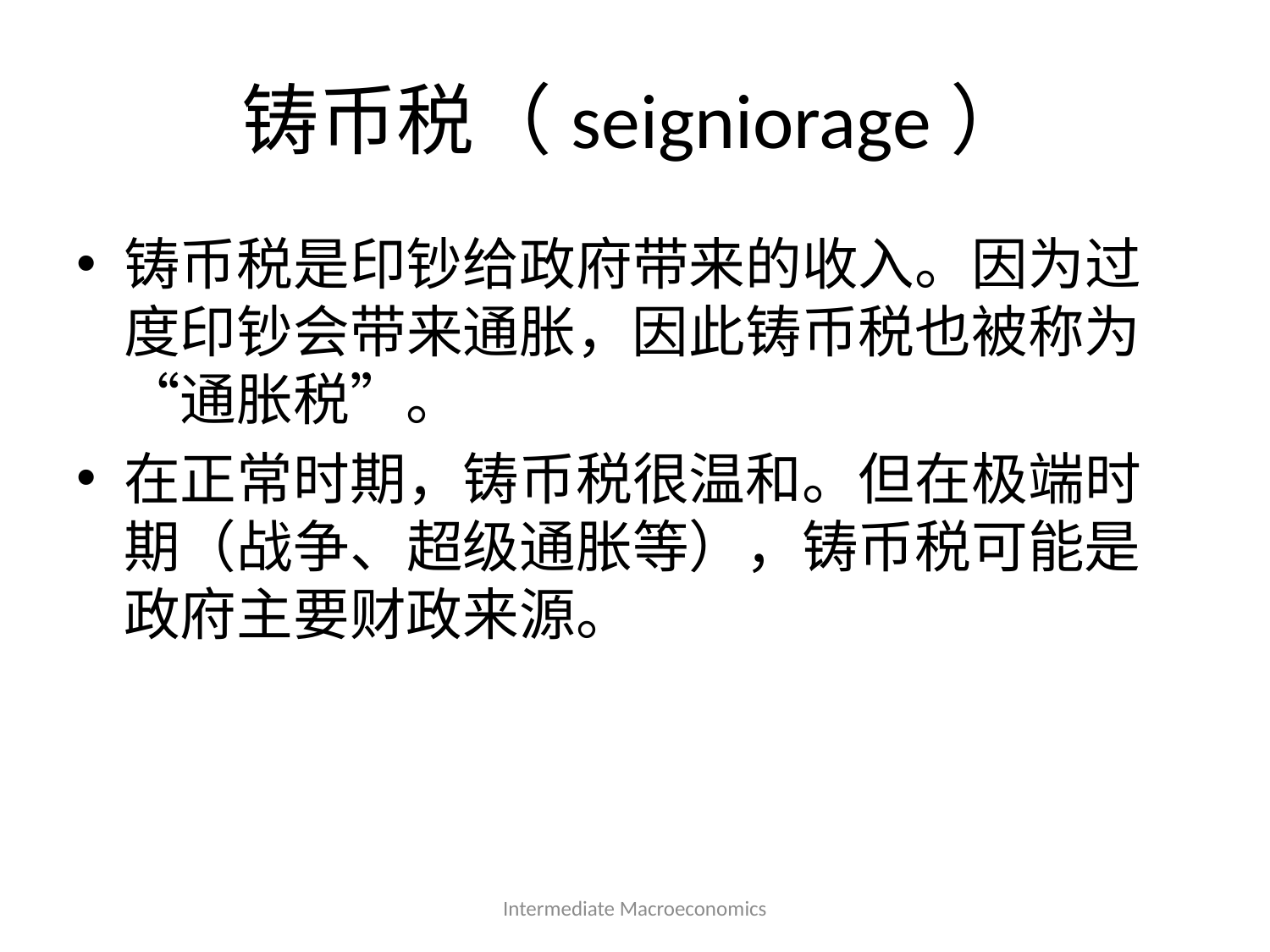

# 铸币税（seigniorage）
铸币税是印钞给政府带来的收入。因为过度印钞会带来通胀，因此铸币税也被称为“通胀税”。
在正常时期，铸币税很温和。但在极端时期（战争、超级通胀等），铸币税可能是政府主要财政来源。
Intermediate Macroeconomics